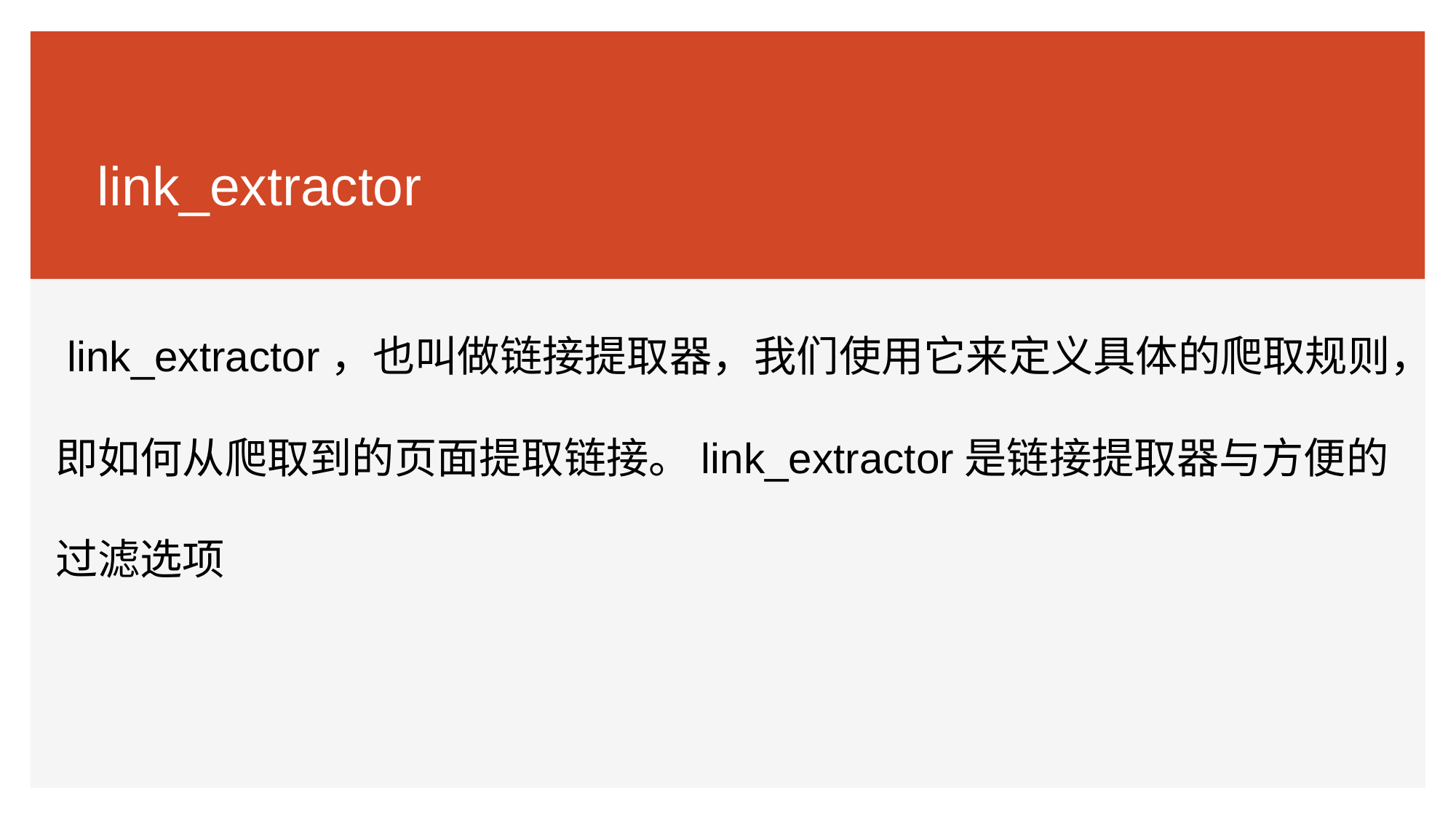

# link_extractor
 link_extractor，也叫做链接提取器，我们使用它来定义具体的爬取规则，即如何从爬取到的页面提取链接。link_extractor是链接提取器与方便的过滤选项